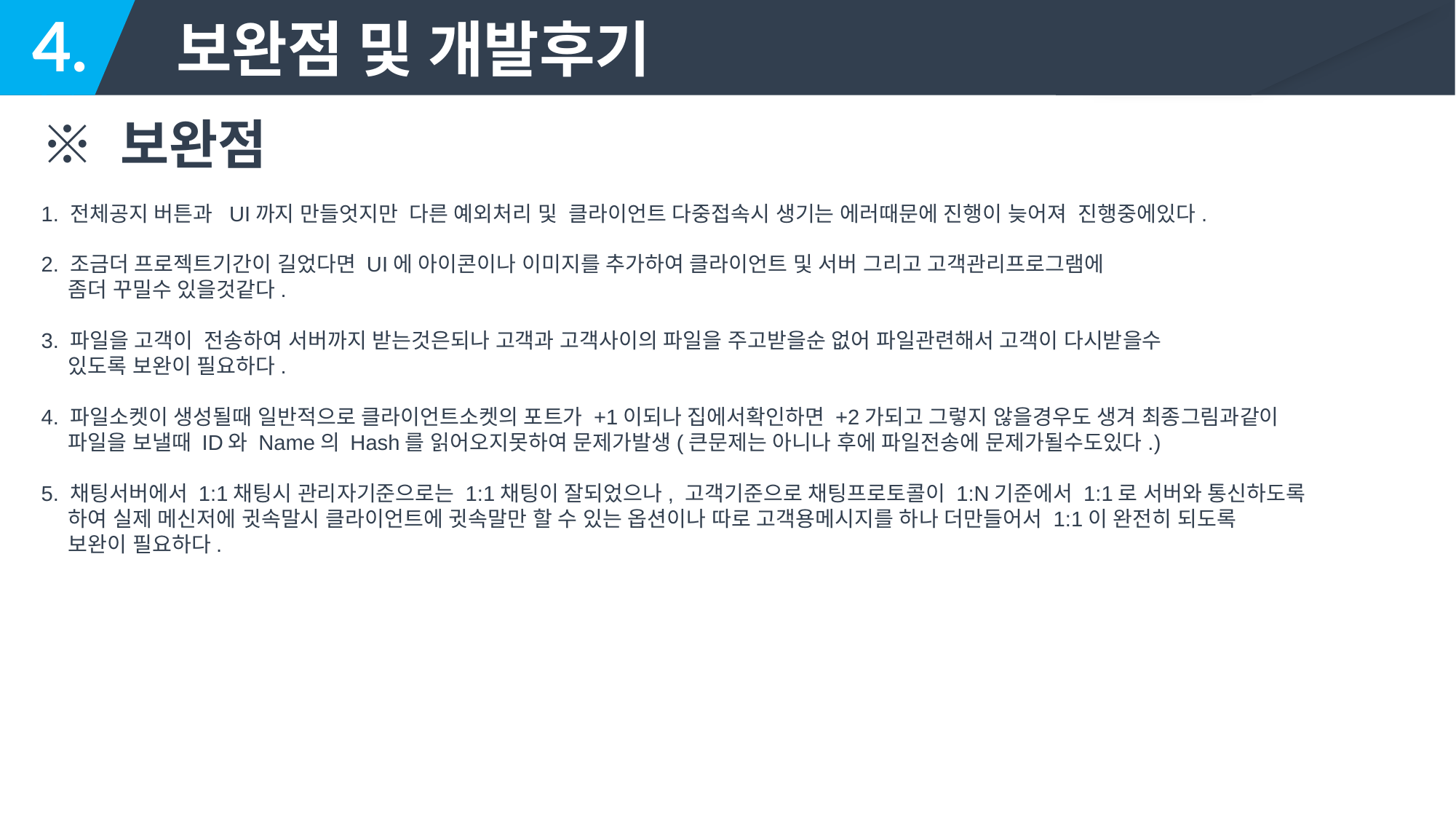

4.     보완점 및 개발후기
※ 보완점

1. 전체공지 버튼과  UI까지 만들엇지만  다른 예외처리 및  클라이언트 다중접속시 생기는 에러때문에 진행이 늦어져  진행중에있다.

2. 조금더 프로젝트기간이 길었다면 UI에 아이콘이나 이미지를 추가하여 클라이언트 및 서버 그리고 고객관리프로그램에
    좀더 꾸밀수 있을것같다.

3. 파일을 고객이  전송하여 서버까지 받는것은되나 고객과 고객사이의 파일을 주고받을순 없어 파일관련해서 고객이 다시받을수
    있도록 보완이 필요하다.

4. 파일소켓이 생성될때 일반적으로 클라이언트소켓의 포트가 +1이되나 집에서확인하면 +2가되고 그렇지 않을경우도 생겨 최종그림과같이
    파일을 보낼때 ID와 Name의 Hash를 읽어오지못하여 문제가발생(큰문제는 아니나 후에 파일전송에 문제가될수도있다.)

5. 채팅서버에서 1:1채팅시 관리자기준으로는 1:1채팅이 잘되었으나, 고객기준으로 채팅프로토콜이 1:N기준에서 1:1로 서버와 통신하도록
    하여 실제 메신저에 귓속말시 클라이언트에 귓속말만 할 수 있는 옵션이나 따로 고객용메시지를 하나 더만들어서 1:1이 완전히 되도록
    보완이 필요하다.